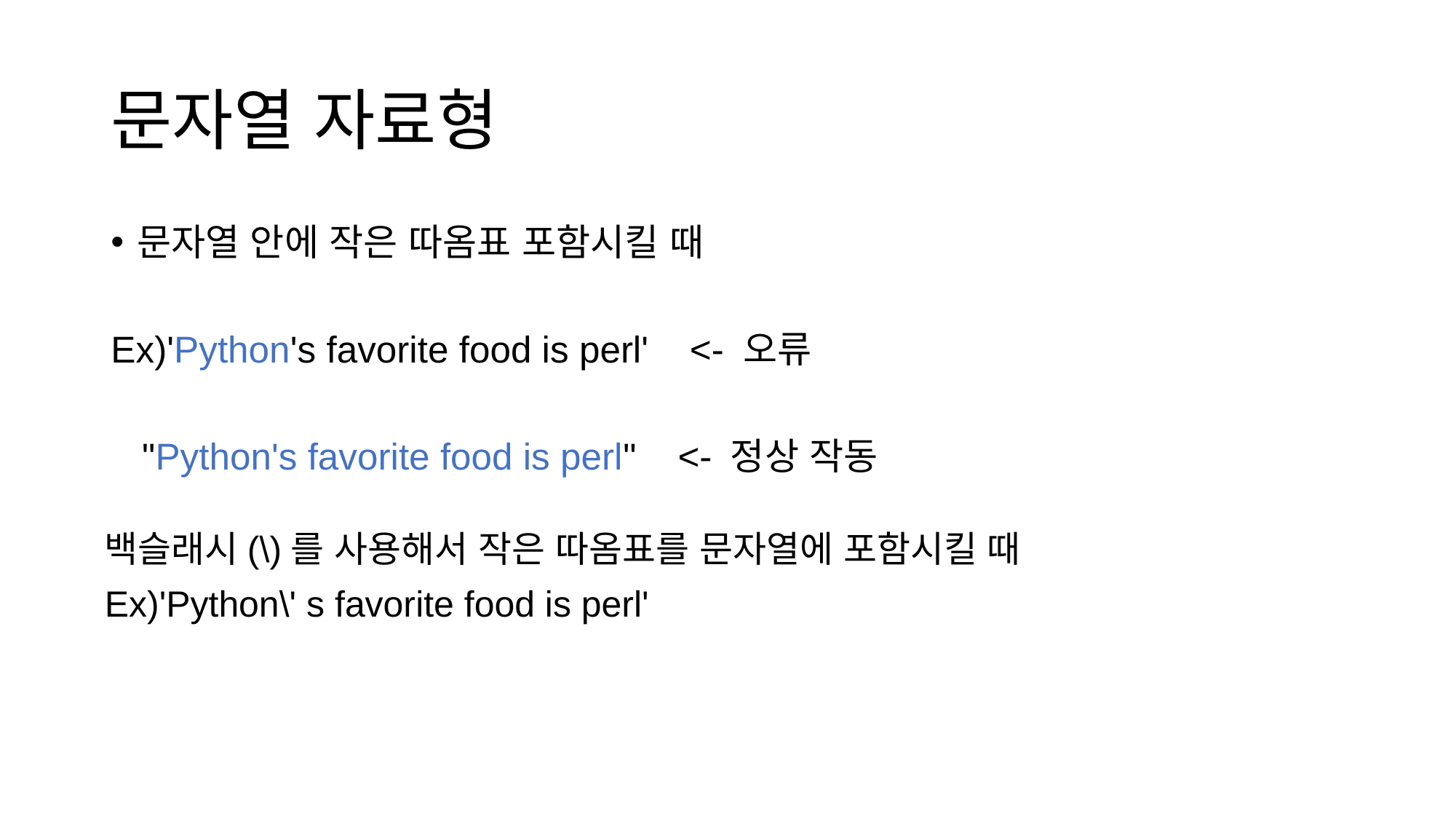

# 문자열 자료형
문자열 안에 작은 따옴표 포함시킬 때

Ex)'Python's favorite food is perl'    <- 오류

   "Python's favorite food is perl"    <- 정상 작동

백슬래시(\)를 사용해서 작은 따옴표를 문자열에 포함시킬 때
Ex)'Python\' s favorite food is perl'